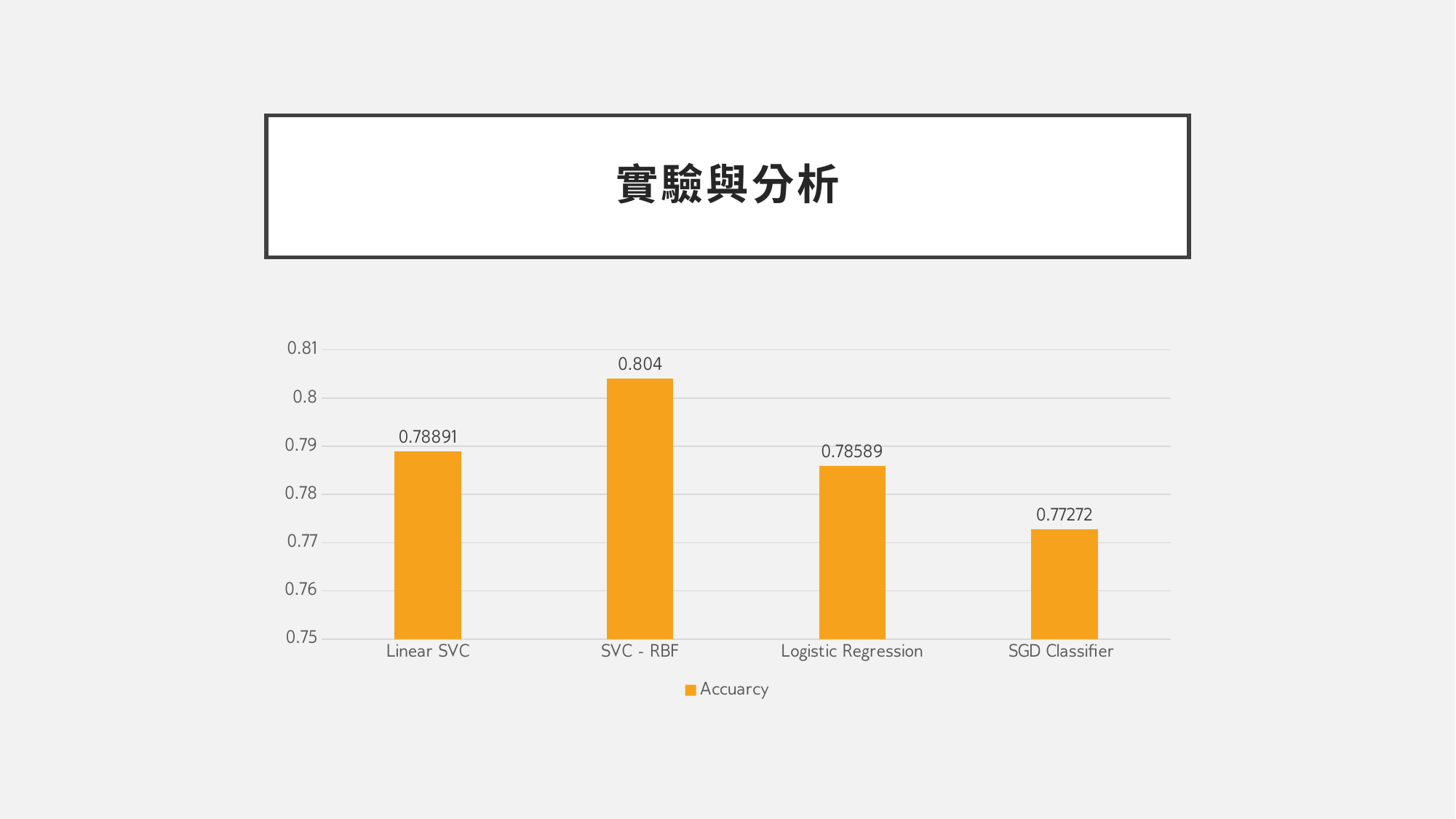

# 實驗與分析

### Chart

| Category | Accuarcy |
|---|---|
| Linear SVC | 0.78891 |
| SVC - RBF | 0.804 |
| Logistic Regression | 0.78589 |
| SGD Classifier  | 0.77272 |